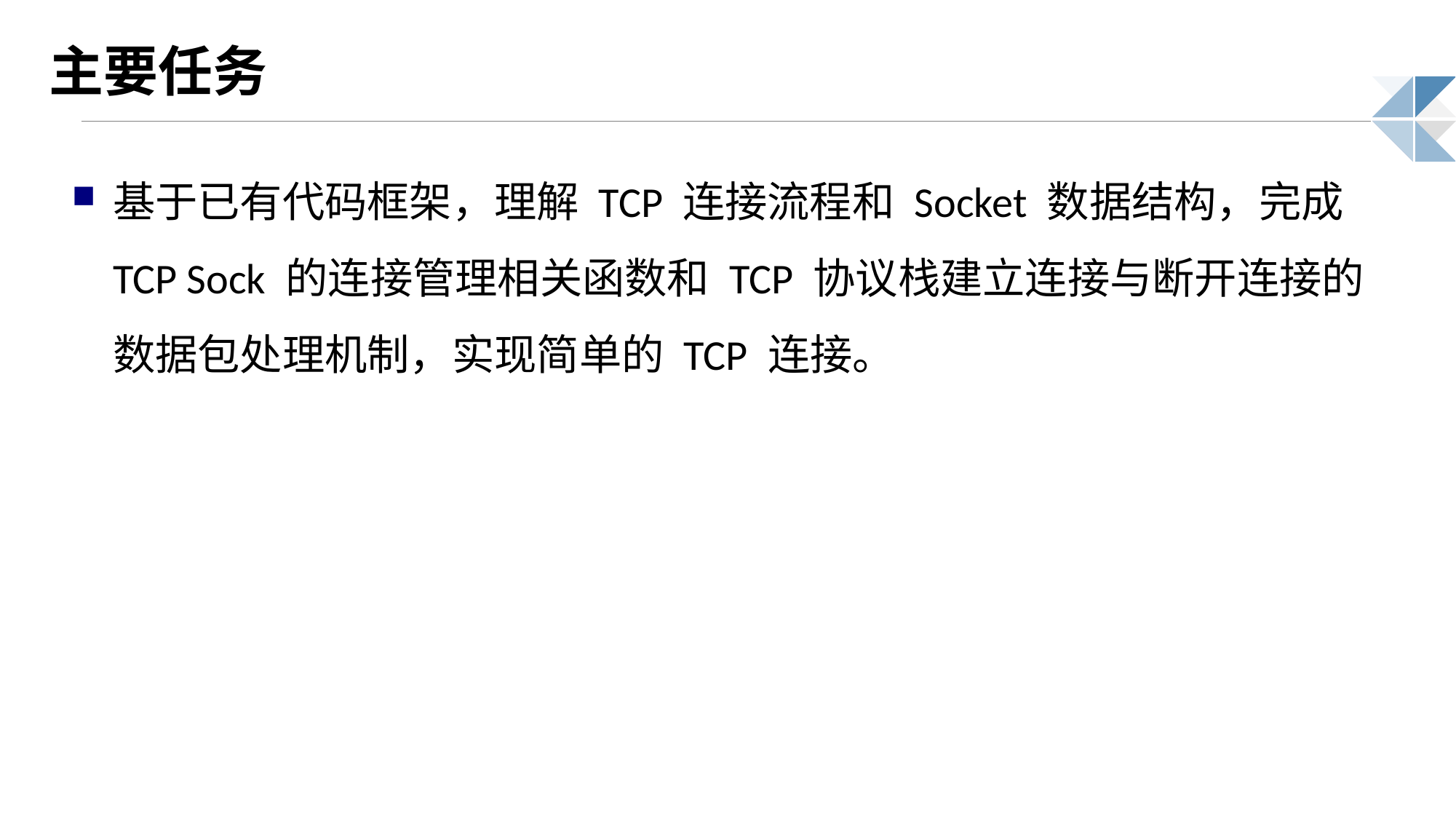

主要任务
基于已有代码框架，理解 TCP 连接流程和 Socket 数据结构，完成 TCP Sock 的连接管理相关函数和 TCP 协议栈建立连接与断开连接的数据包处理机制，实现简单的 TCP 连接。